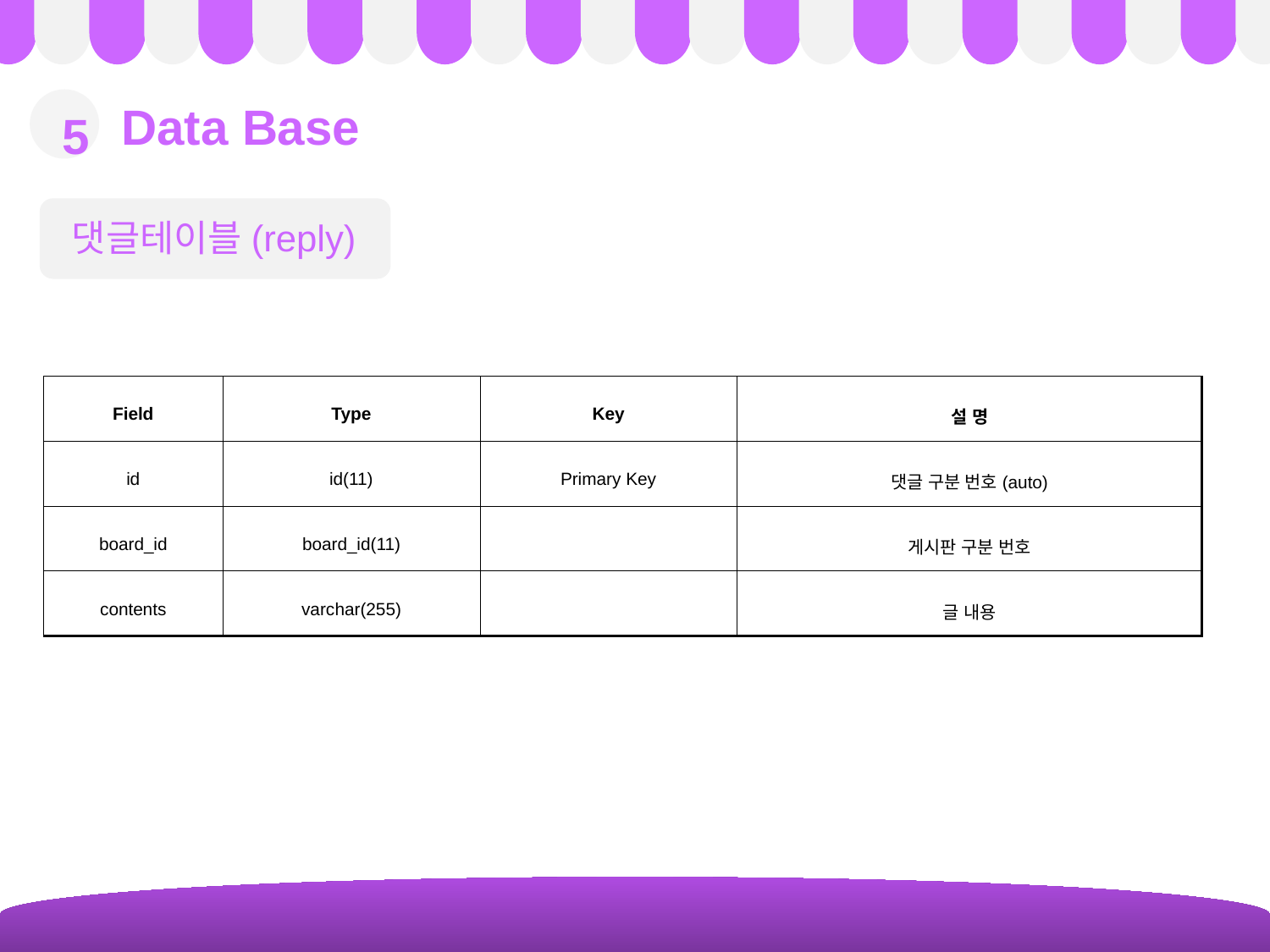

Data Base
5

댓글테이블(reply)

| Field | Type | Key | 설 명 |
| --- | --- | --- | --- |
| id | id(11) | Primary Key | 댓글 구분 번호(auto) |
| board\_id | board\_id(11) |  | 게시판 구분 번호 |
| contents | varchar(255) |  | 글 내용 |